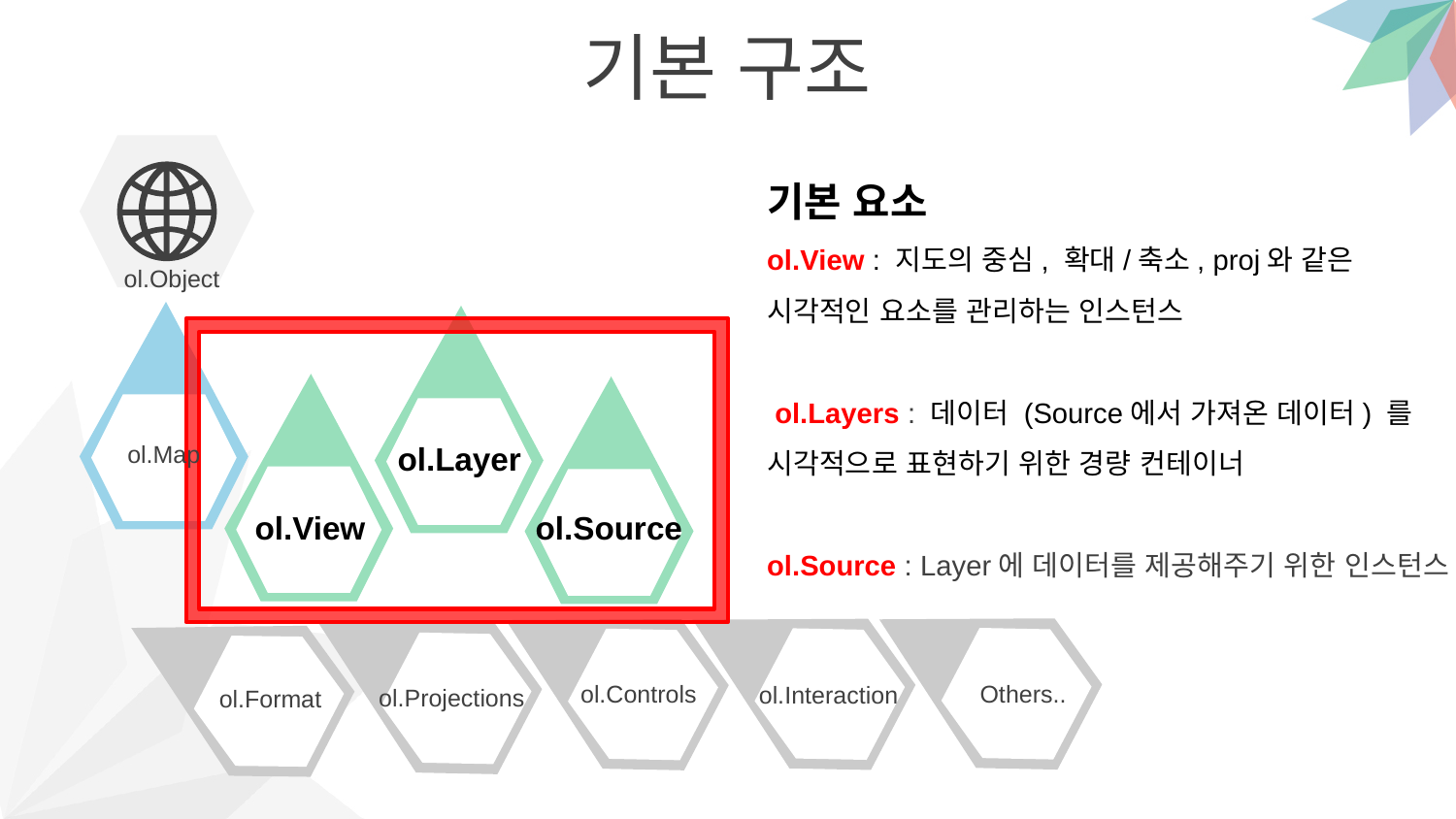

기본 구조

기본 요소
ol.View : 지도의 중심, 확대/축소, proj와 같은
시각적인 요소를 관리하는 인스턴스

 ol.Layers : 데이터 (Source에서 가져온 데이터) 를
시각적으로 표현하기 위한 경량 컨테이너
ol.Source : Layer에 데이터를 제공해주기 위한 인스턴스

ol.Object

ol.Layer
ol.Map
ol.View
ol.Source

Others..
ol.Controls
ol.Interaction
ol.Projections
ol.Format